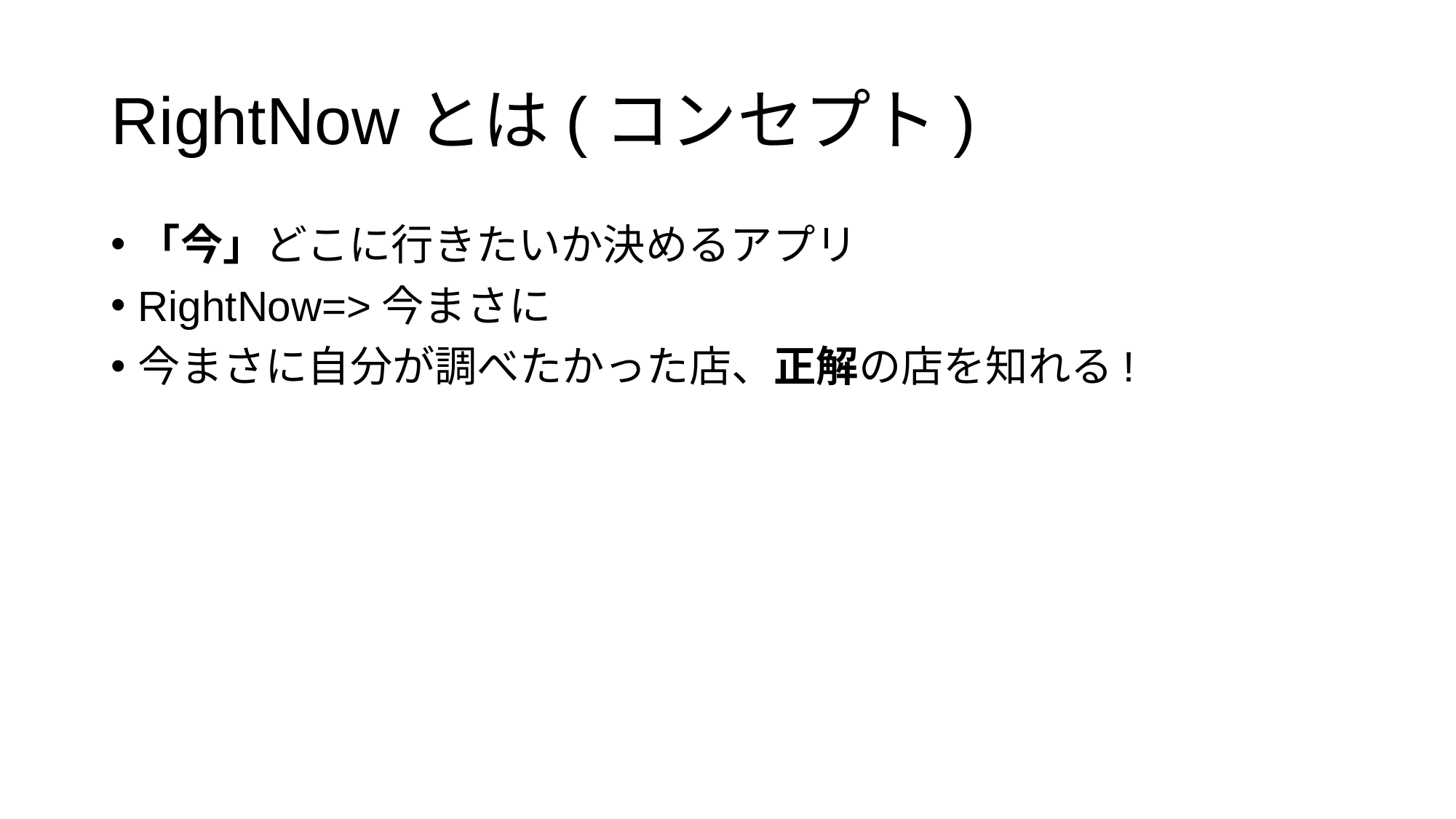

# RightNowとは(コンセプト)
「今」どこに行きたいか決めるアプリ
RightNow=>今まさに
今まさに自分が調べたかった店、正解の店を知れる!